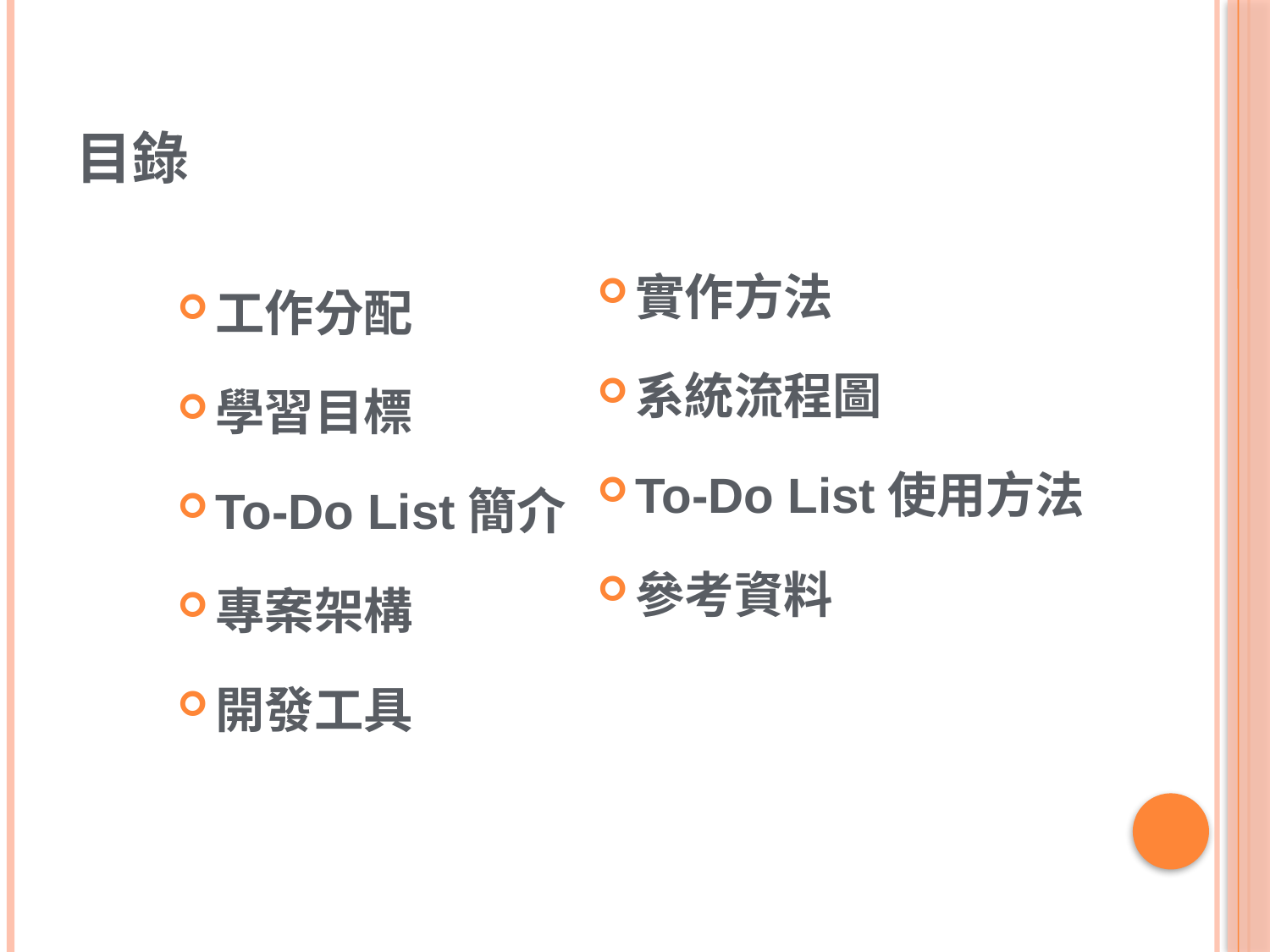

# 目錄
實作方法
系統流程圖
To-Do List使用方法
參考資料

工作分配
學習目標
To-Do List簡介
專案架構
開發工具